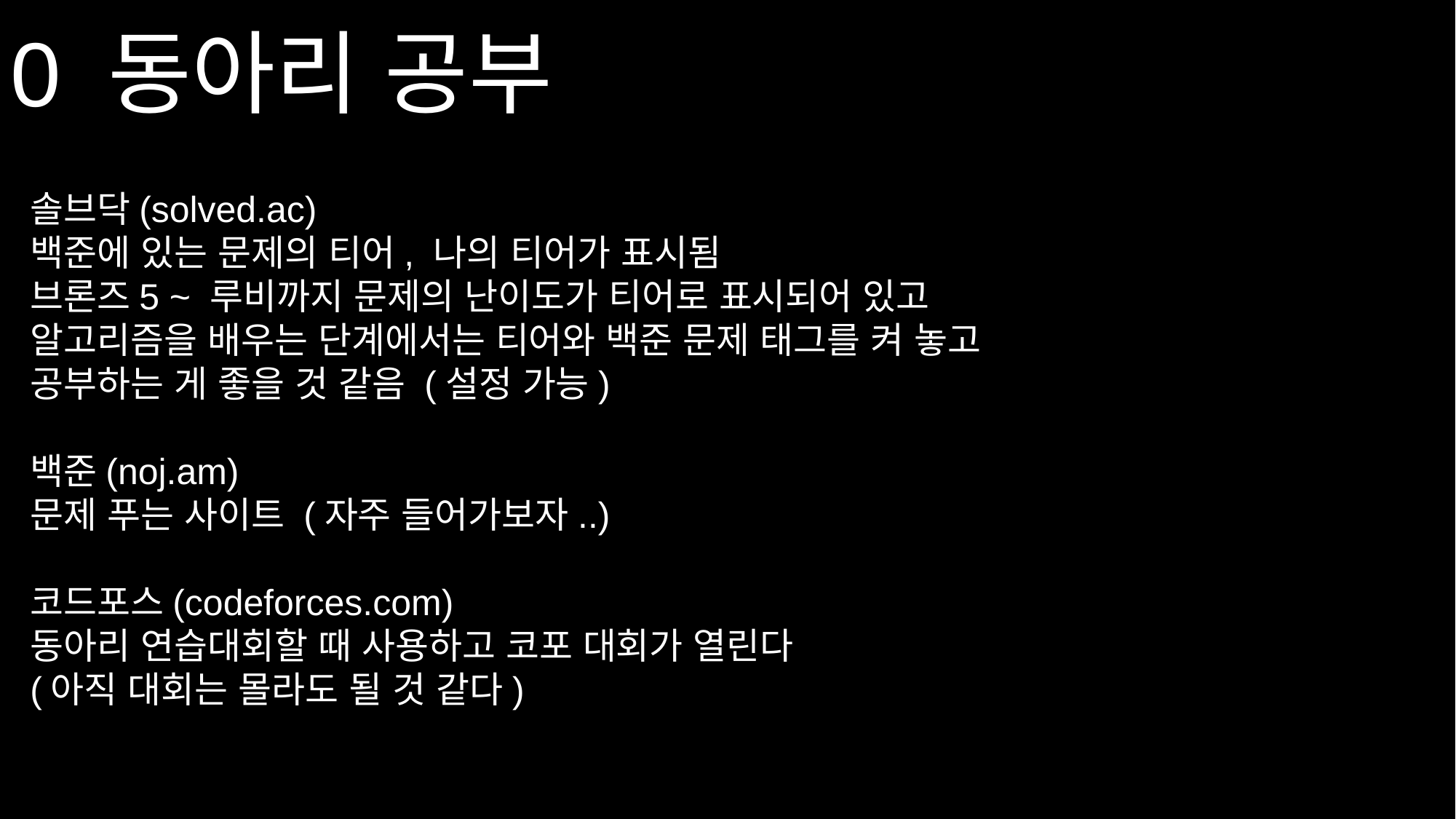

0 동아리 공부
솔브닥(solved.ac)
백준에 있는 문제의 티어, 나의 티어가 표시됨
브론즈5 ~ 루비까지 문제의 난이도가 티어로 표시되어 있고
알고리즘을 배우는 단계에서는 티어와 백준 문제 태그를 켜 놓고
공부하는 게 좋을 것 같음 (설정 가능)

백준(noj.am)
문제 푸는 사이트 (자주 들어가보자..)

코드포스(codeforces.com)
동아리 연습대회할 때 사용하고 코포 대회가 열린다
(아직 대회는 몰라도 될 것 같다)